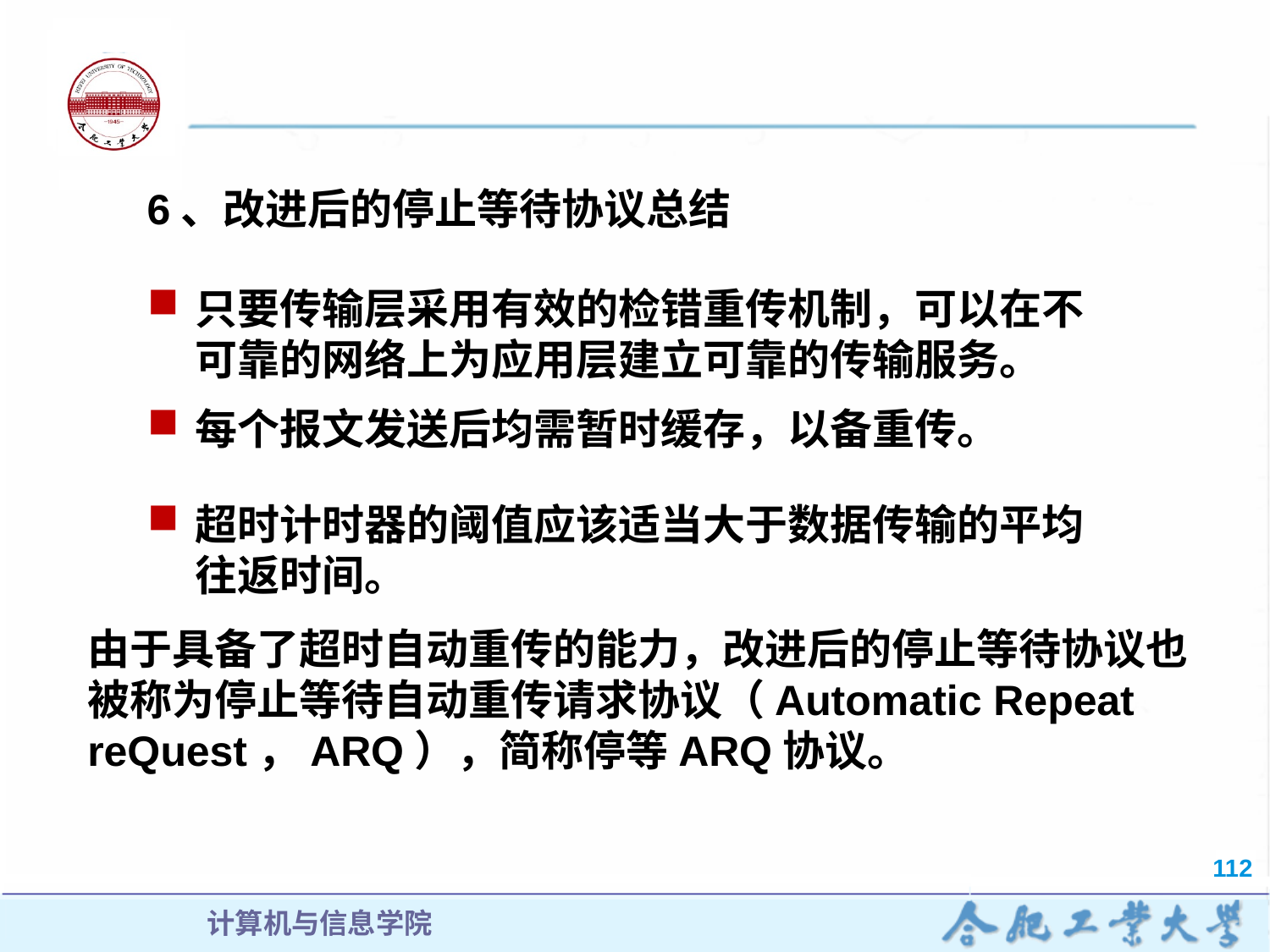

6、改进后的停止等待协议总结
只要传输层采用有效的检错重传机制，可以在不可靠的网络上为应用层建立可靠的传输服务。
每个报文发送后均需暂时缓存，以备重传。
超时计时器的阈值应该适当大于数据传输的平均往返时间。
由于具备了超时自动重传的能力，改进后的停止等待协议也被称为停止等待自动重传请求协议（Automatic Repeat reQuest，ARQ），简称停等ARQ协议。